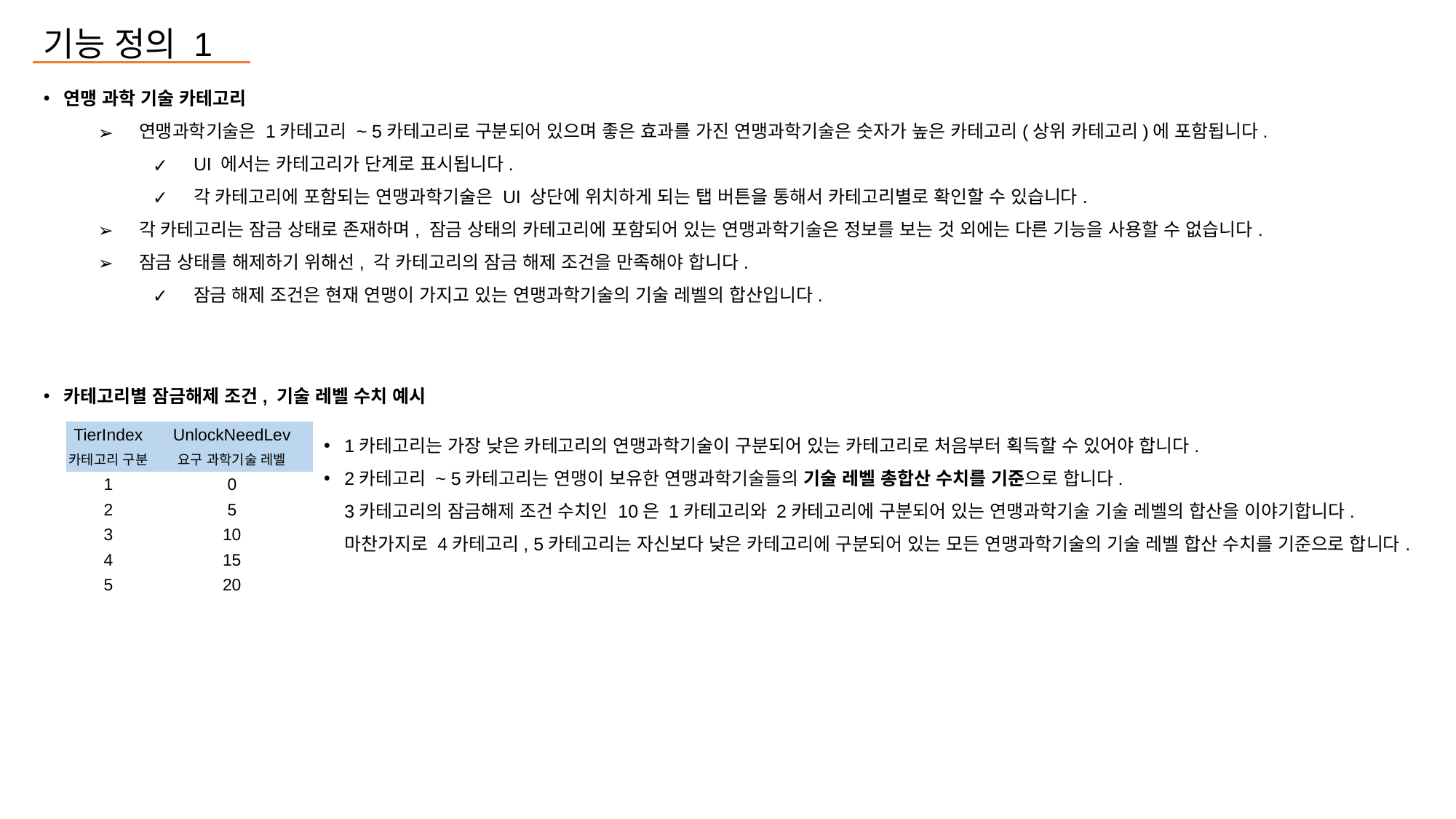

기능 정의 1
연맹 과학 기술 카테고리
연맹과학기술은 1카테고리 ~ 5카테고리로 구분되어 있으며 좋은 효과를 가진 연맹과학기술은 숫자가 높은 카테고리(상위 카테고리)에 포함됩니다.
UI 에서는 카테고리가 단계로 표시됩니다.
각 카테고리에 포함되는 연맹과학기술은 UI 상단에 위치하게 되는 탭 버튼을 통해서 카테고리별로 확인할 수 있습니다.
각 카테고리는 잠금 상태로 존재하며, 잠금 상태의 카테고리에 포함되어 있는 연맹과학기술은 정보를 보는 것 외에는 다른 기능을 사용할 수 없습니다.
잠금 상태를 해제하기 위해선, 각 카테고리의 잠금 해제 조건을 만족해야 합니다.
잠금 해제 조건은 현재 연맹이 가지고 있는 연맹과학기술의 기술 레벨의 합산입니다.

카테고리별 잠금해제 조건, 기술 레벨 수치 예시

1카테고리는 가장 낮은 카테고리의 연맹과학기술이 구분되어 있는 카테고리로 처음부터 획득할 수 있어야 합니다.
2카테고리 ~ 5카테고리는 연맹이 보유한 연맹과학기술들의 기술 레벨 총합산 수치를 기준으로 합니다.
3카테고리의 잠금해제 조건 수치인 10은 1카테고리와 2카테고리에 구분되어 있는 연맹과학기술 기술 레벨의 합산을 이야기합니다.
마찬가지로 4카테고리, 5카테고리는 자신보다 낮은 카테고리에 구분되어 있는 모든 연맹과학기술의 기술 레벨 합산 수치를 기준으로 합니다.
| TierIndex | UnlockNeedLev |
| --- | --- |
| 카테고리 구분 | 요구 과학기술 레벨 |
| 1 | 0 |
| 2 | 5 |
| 3 | 10 |
| 4 | 15 |
| 5 | 20 |